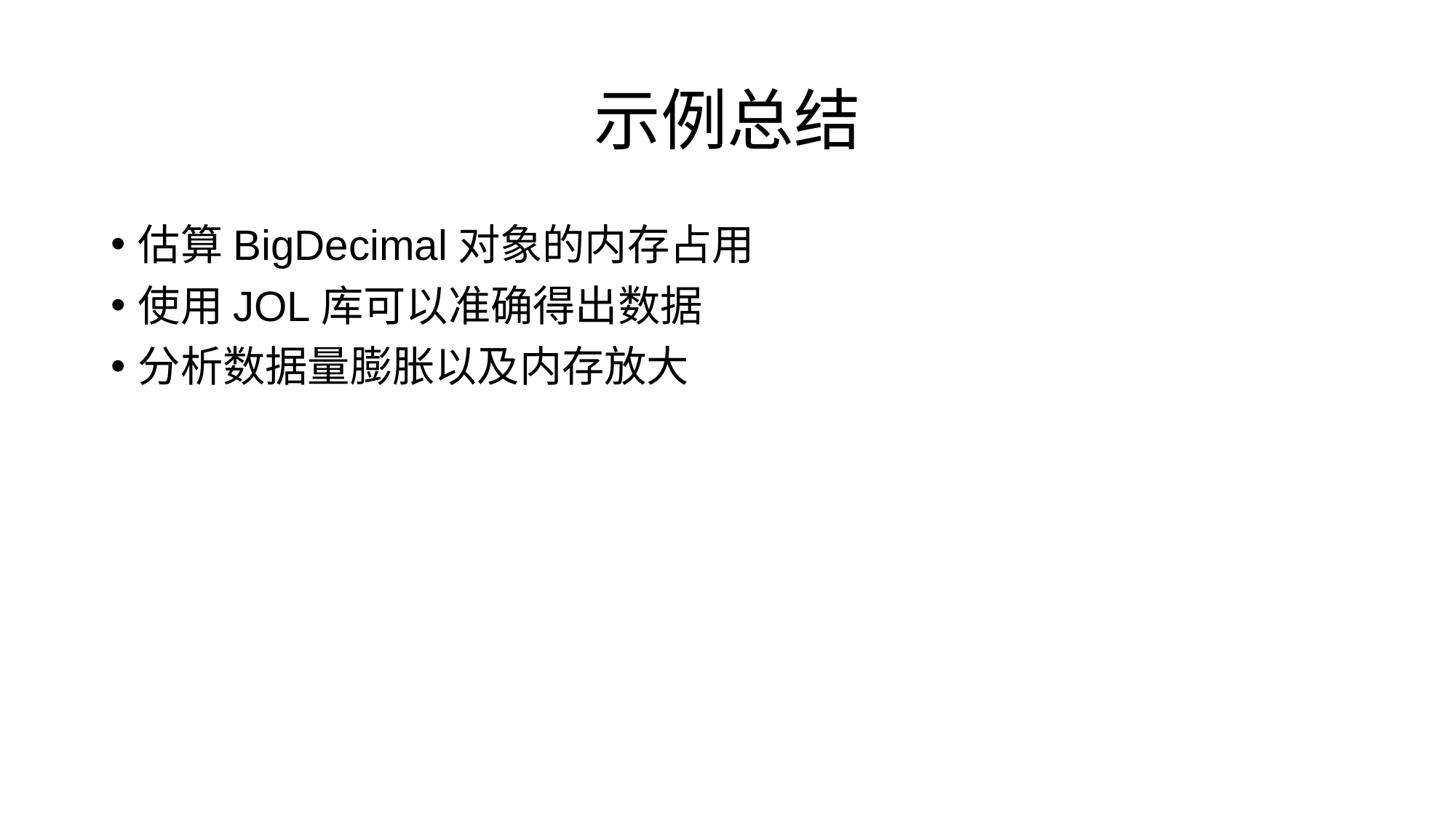

# 示例总结
估算BigDecimal对象的内存占用
使用JOL库可以准确得出数据
分析数据量膨胀以及内存放大